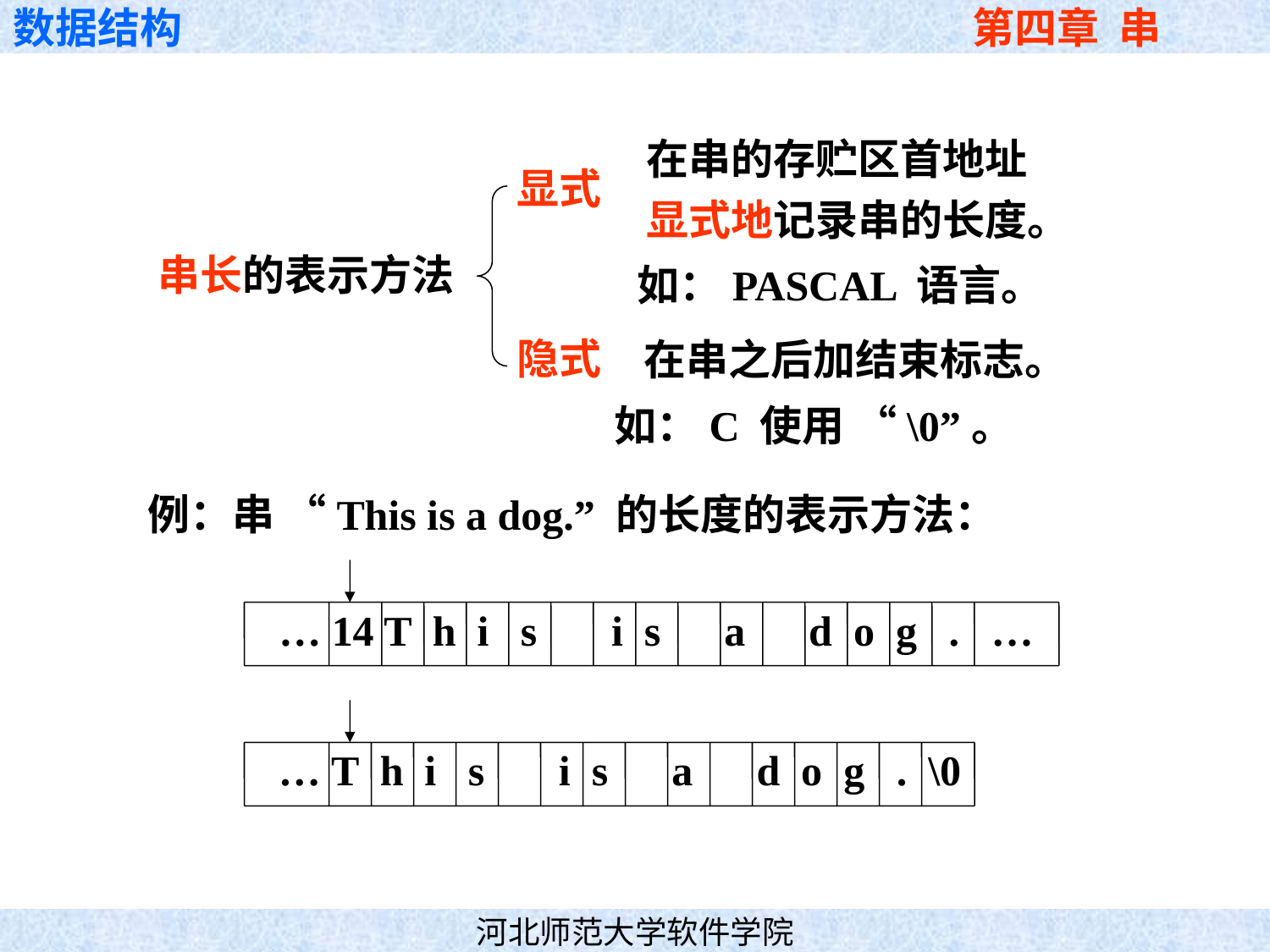

在串的存贮区首地址
显式地记录串的长度。
显式

串长的表示方法
如：PASCAL 语言。
隐式
在串之后加结束标志。
如：C 使用 “\0”。
例：串 “This is a dog.” 的长度的表示方法：

… 14 T  h  i   s       i  s      a      d  o  g   .   …

… T  h  i   s       i  s      a      d  o  g   .  \0